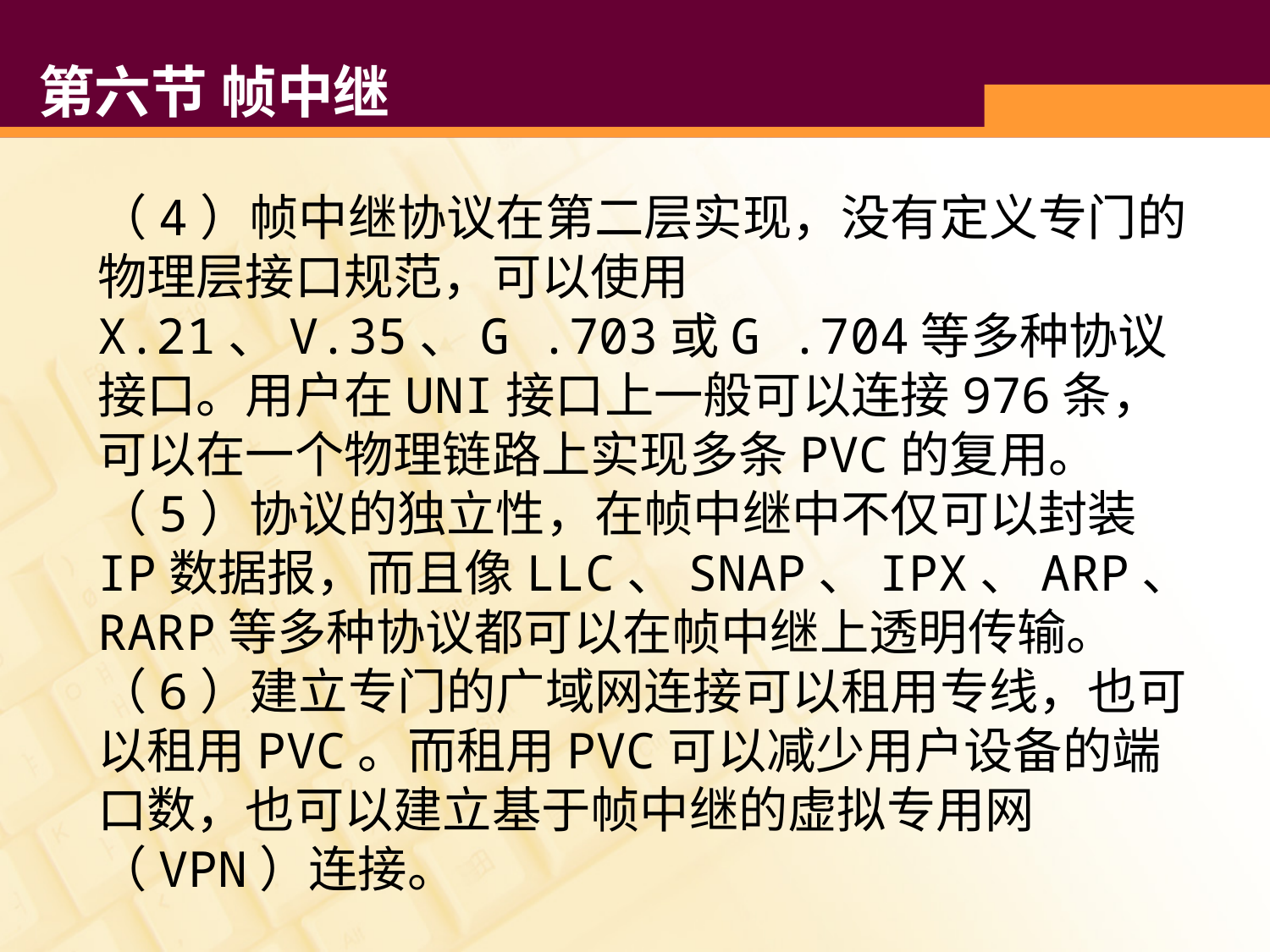

# 第六节 帧中继
（4）帧中继协议在第二层实现，没有定义专门的物理层接口规范，可以使用X.21、V.35、G .703或G .704等多种协议接口。用户在UNI接口上一般可以连接976条，可以在一个物理链路上实现多条PVC的复用。
（5）协议的独立性，在帧中继中不仅可以封装IP数据报，而且像LLC、SNAP、IPX、ARP、RARP等多种协议都可以在帧中继上透明传输。
（6）建立专门的广域网连接可以租用专线，也可以租用PVC。而租用PVC可以减少用户设备的端口数，也可以建立基于帧中继的虚拟专用网（VPN）连接。